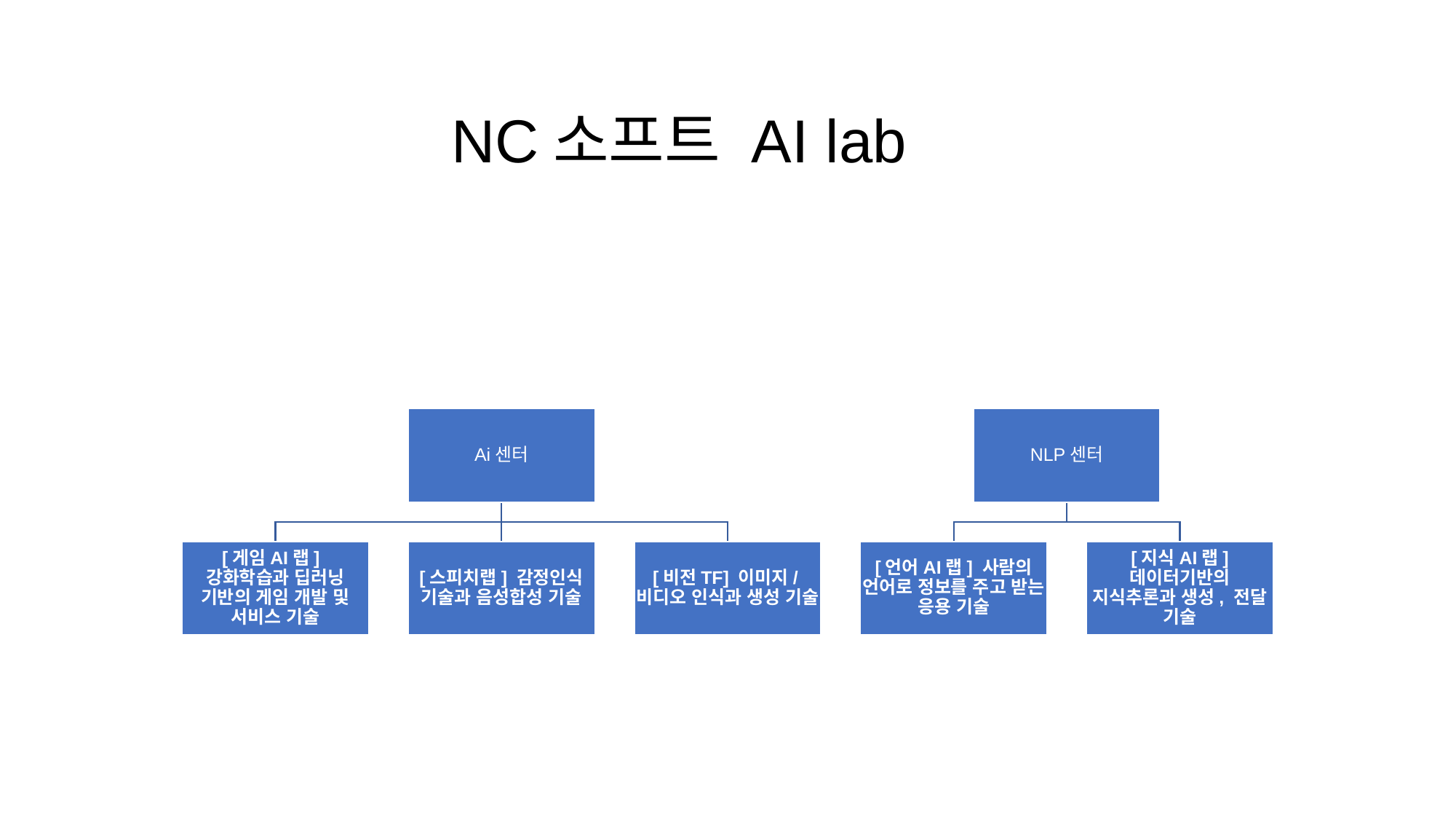

NC소프트 AI lab
Ai센터
[게임AI랩] 강화학습과 딥러닝 기반의 게임 개발 및 서비스 기술
[스피치랩] 감정인식 기술과 음성합성 기술
[비전TF] 이미지/비디오 인식과 생성 기술
NLP센터
[언어AI랩] 사람의 언어로 정보를 주고 받는 응용 기술
[지식AI랩] 데이터기반의 지식추론과 생성, 전달 기술